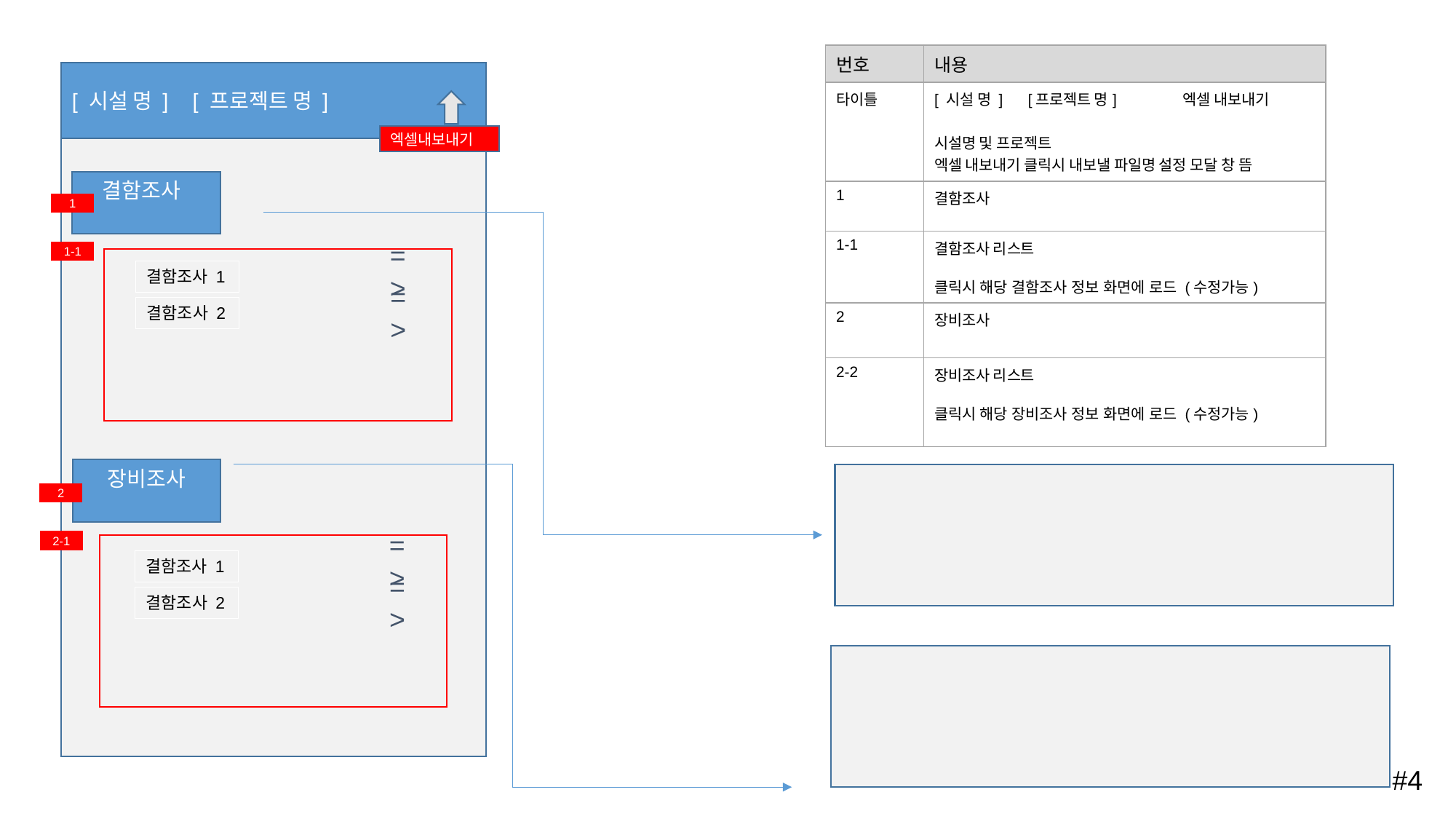

| 번호 | 내용 |
| --- | --- |
| 타이틀 | [ 시설 명 ] [프로젝트 명] 엑셀 내보내기 시설명 및 프로젝트 엑셀 내보내기 클릭시 내보낼 파일명 설정 모달 창 뜸 |
| 1 | 결함조사 |
| 1-1 | 결함조사 리스트 클릭시 해당 결함조사 정보 화면에 로드 (수정가능) |
| 2 | 장비조사 |
| 2-2 | 장비조사 리스트 클릭시 해당 장비조사 정보 화면에 로드 (수정가능) |
[ 시설 명 ]    [ 프로젝트 명 ]

엑셀내보내기
   결함조사
1
1-1

=>
결함조사 1
결함조사 2
=>
    장비조사

2
2-1

=>
결함조사 1
결함조사 2
=>

#4